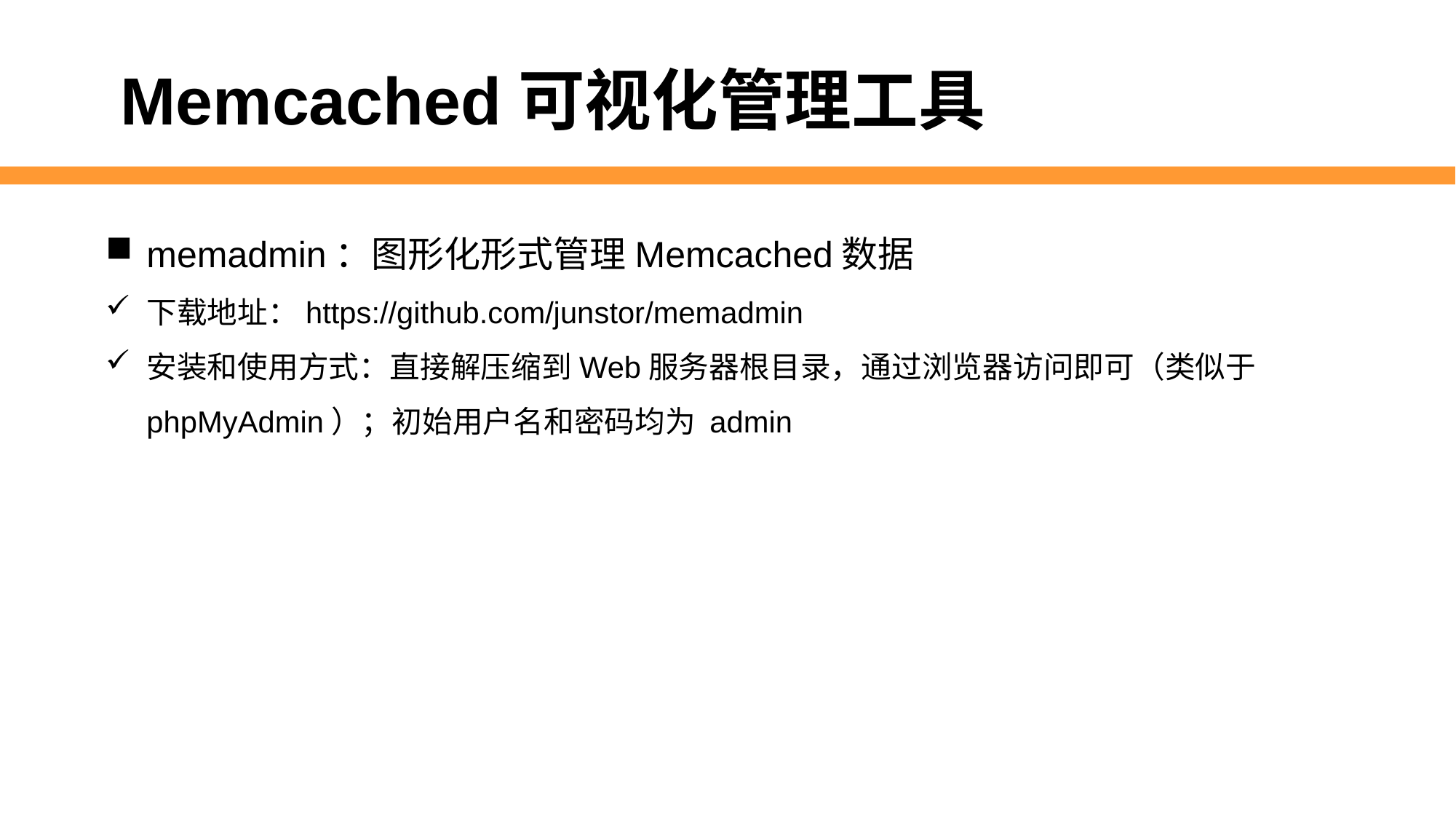

Memcached可视化管理工具
memadmin：图形化形式管理Memcached数据
下载地址：https://github.com/junstor/memadmin
安装和使用方式：直接解压缩到Web服务器根目录，通过浏览器访问即可（类似于phpMyAdmin）；初始用户名和密码均为 admin